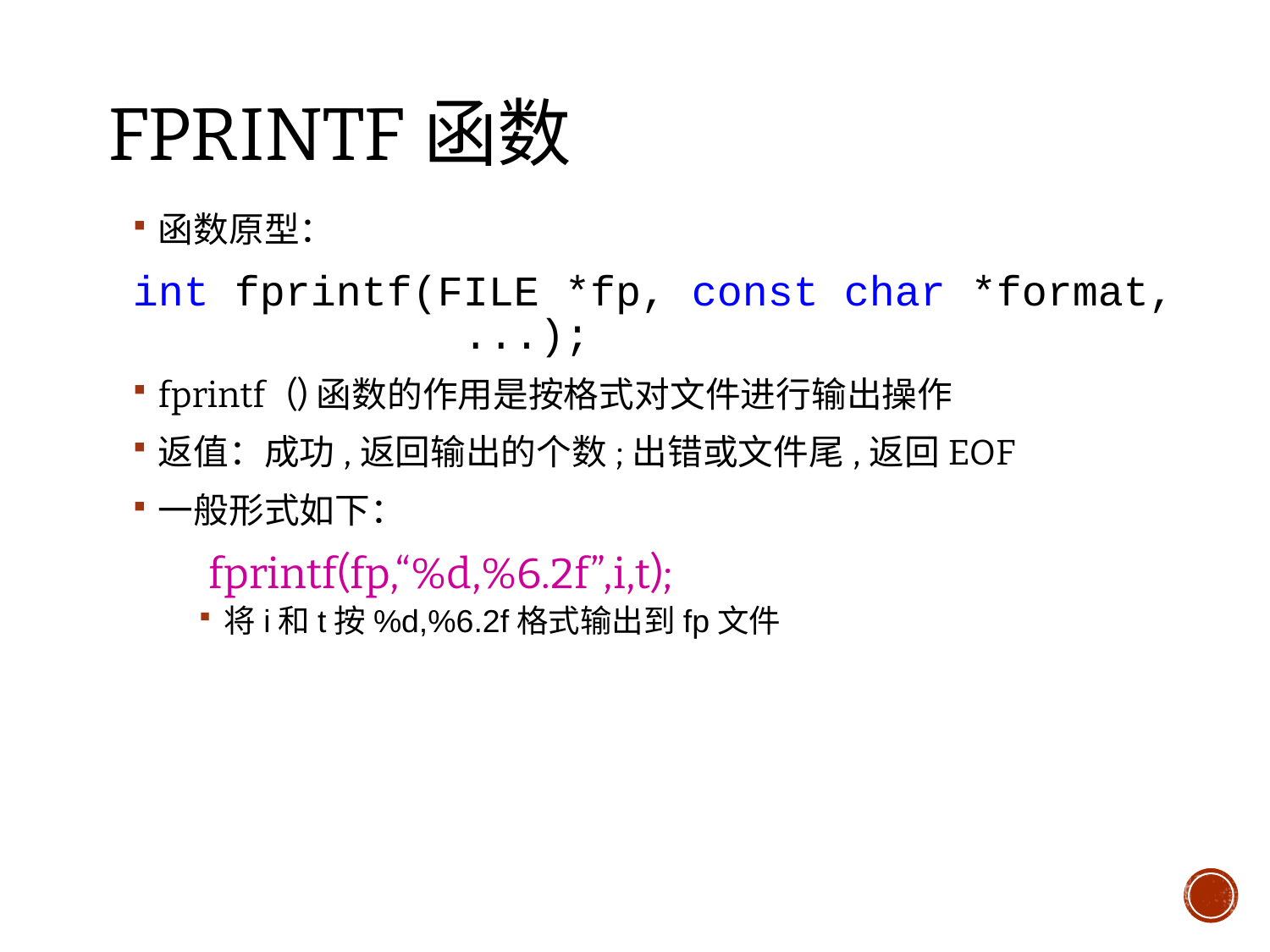

# fprintf函数
函数原型：
int fprintf(FILE *fp, const char *format,
            ...);
fprintf ()函数的作用是按格式对文件进行输出操作
返值：成功,返回输出的个数;出错或文件尾,返回EOF
一般形式如下：
         fprintf(fp,“%d,%6.2f”,i,t);
将i和t按%d,%6.2f格式输出到fp文件